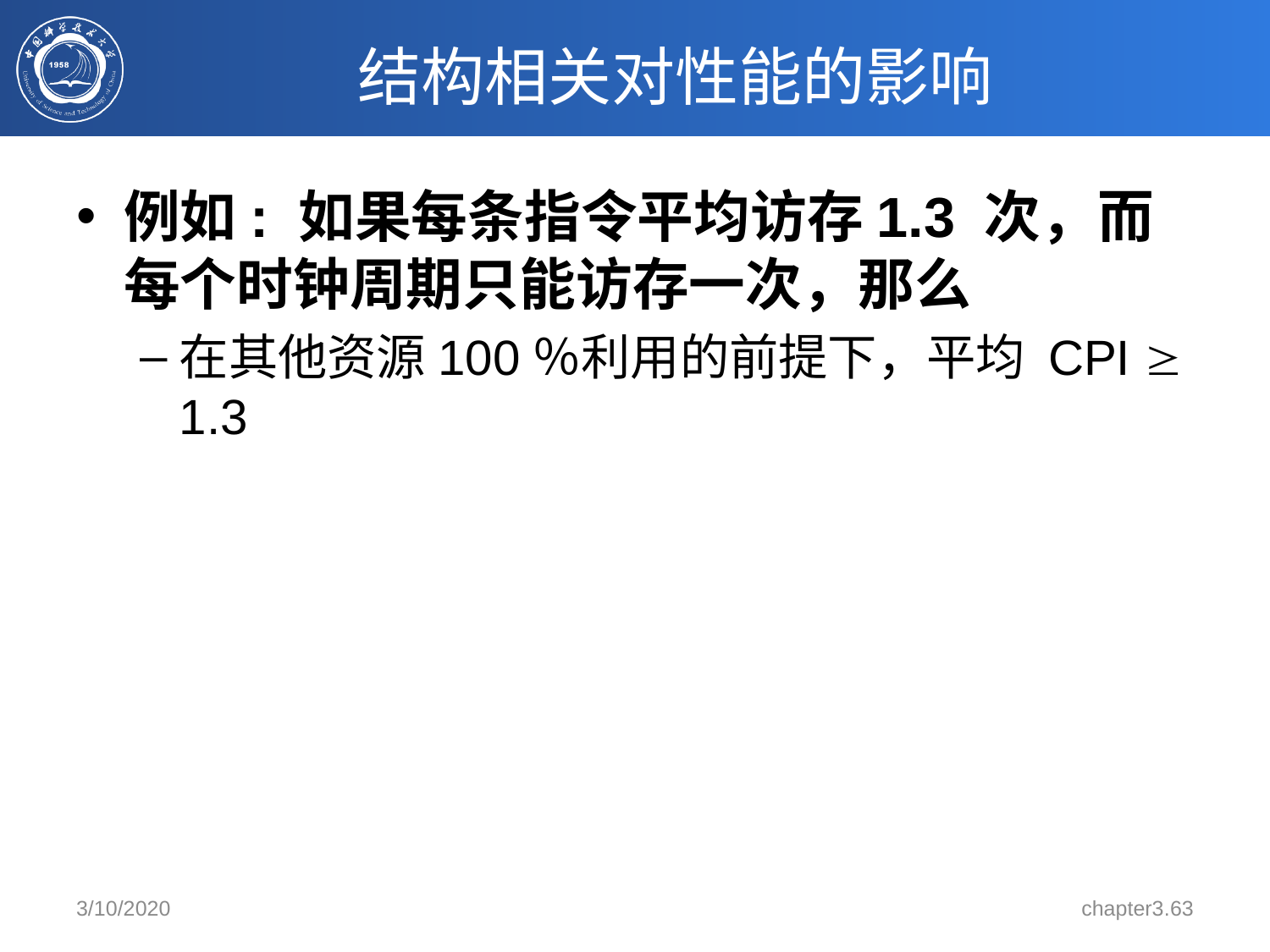

# 结构相关对性能的影响
例如: 如果每条指令平均访存1.3 次，而每个时钟周期只能访存一次，那么
在其他资源100％利用的前提下，平均 CPI ≥ 1.3
3/10/2020
chapter3.63